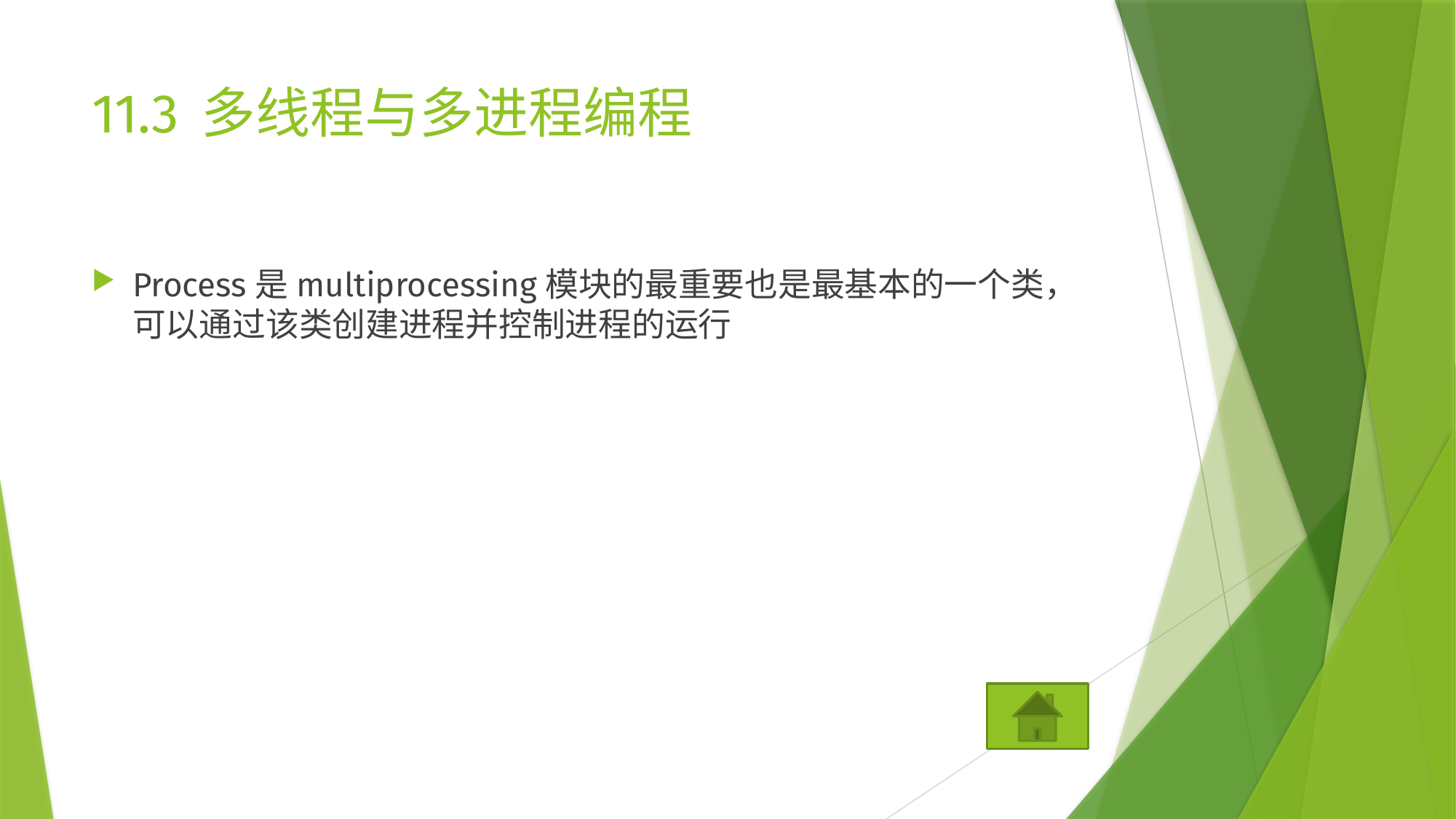

# 11.3	多线程与多进程编程
Process是multiprocessing模块的最重要也是最基本的一个类，可以通过该类创建进程并控制进程的运行